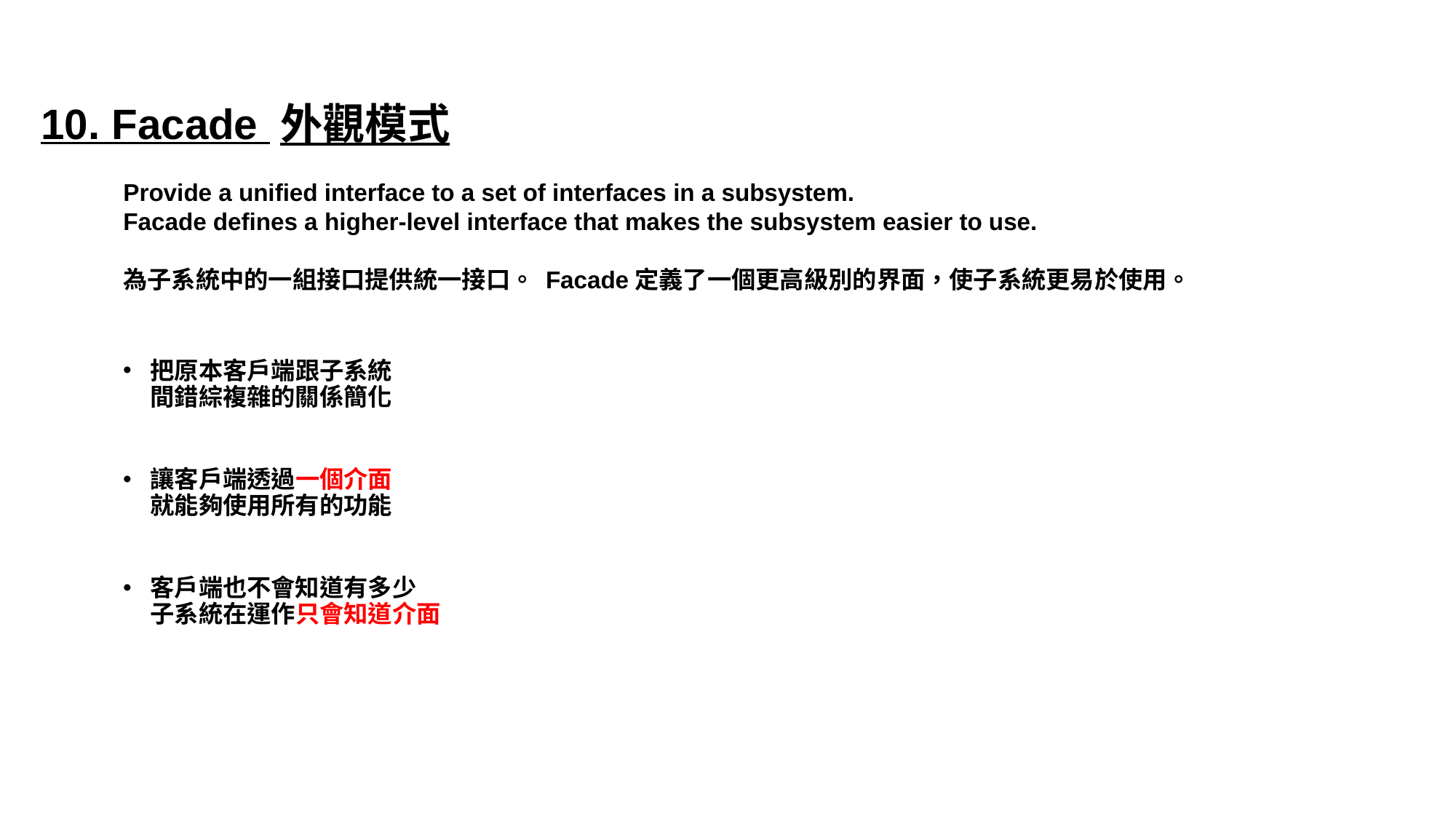

10. Facade 外觀模式
Provide a unified interface to a set of interfaces in a subsystem.
Facade defines a higher-level interface that makes the subsystem easier to use.

為子系統中的一組接口提供統一接口。 Facade定義了一個更高級別的界面，使子系統更易於使用。
把原本客戶端跟子系統
間錯綜複雜的關係簡化

讓客戶端透過一個介面
就能夠使用所有的功能

客戶端也不會知道有多少
子系統在運作只會知道介面